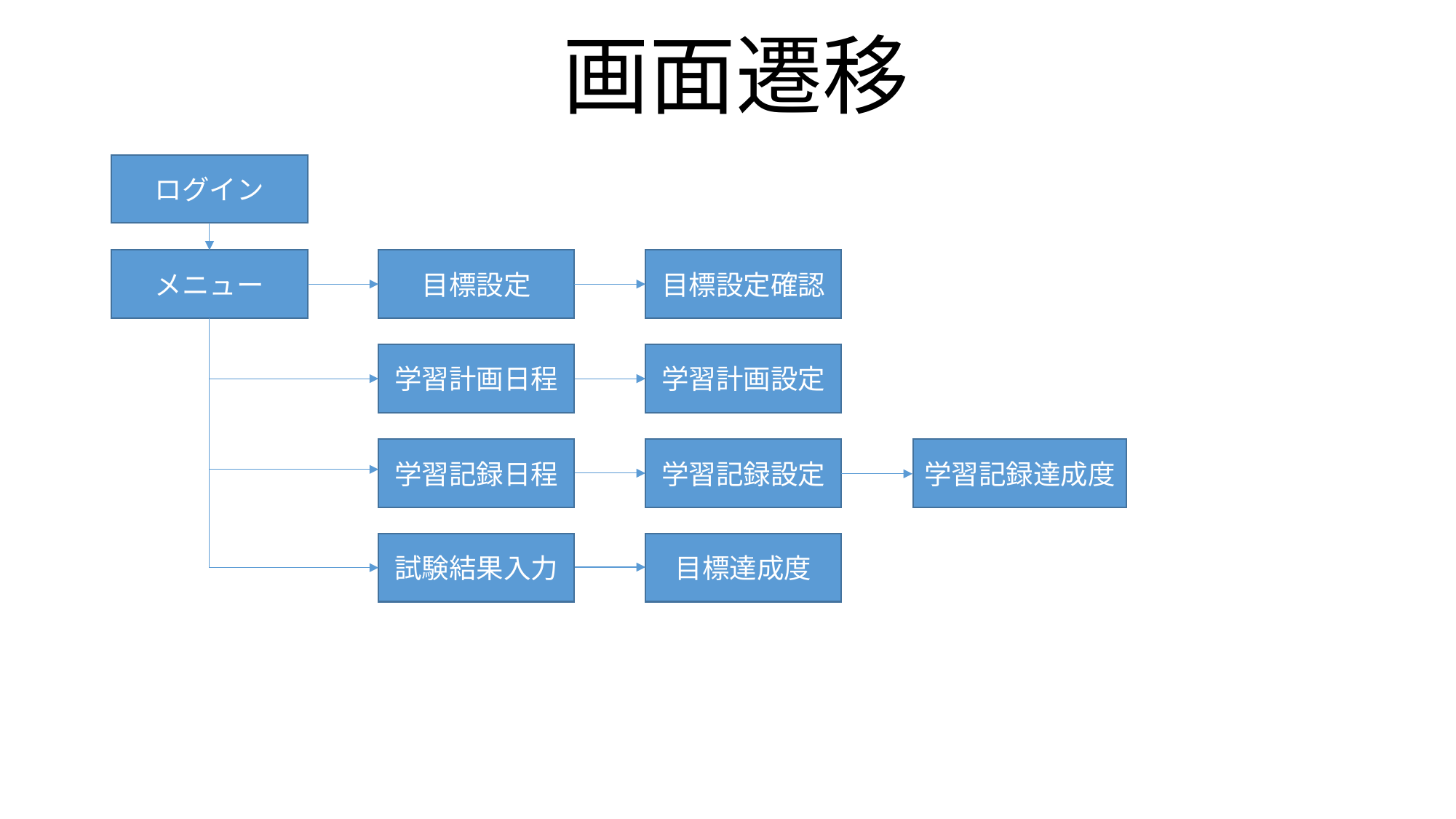

# 画面遷移
ログイン
目標設定
目標設定確認
メニュー
学習計画設定
学習計画日程
学習記録日程
学習記録設定
学習記録達成度
試験結果入力
目標達成度